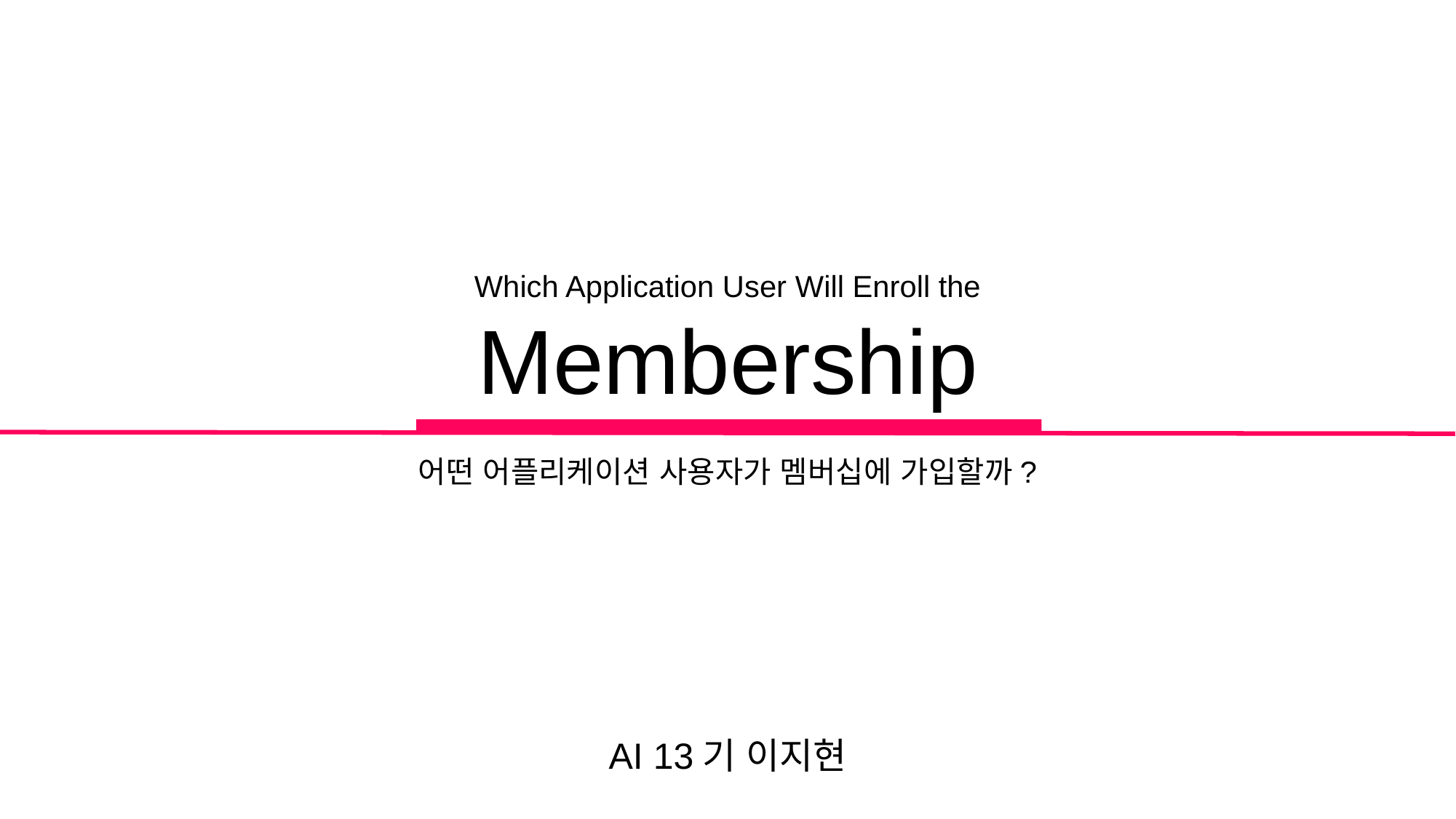

# Membership
Which Application User Will Enroll the

어떤 어플리케이션 사용자가 멤버십에 가입할까?
AI 13기 이지현